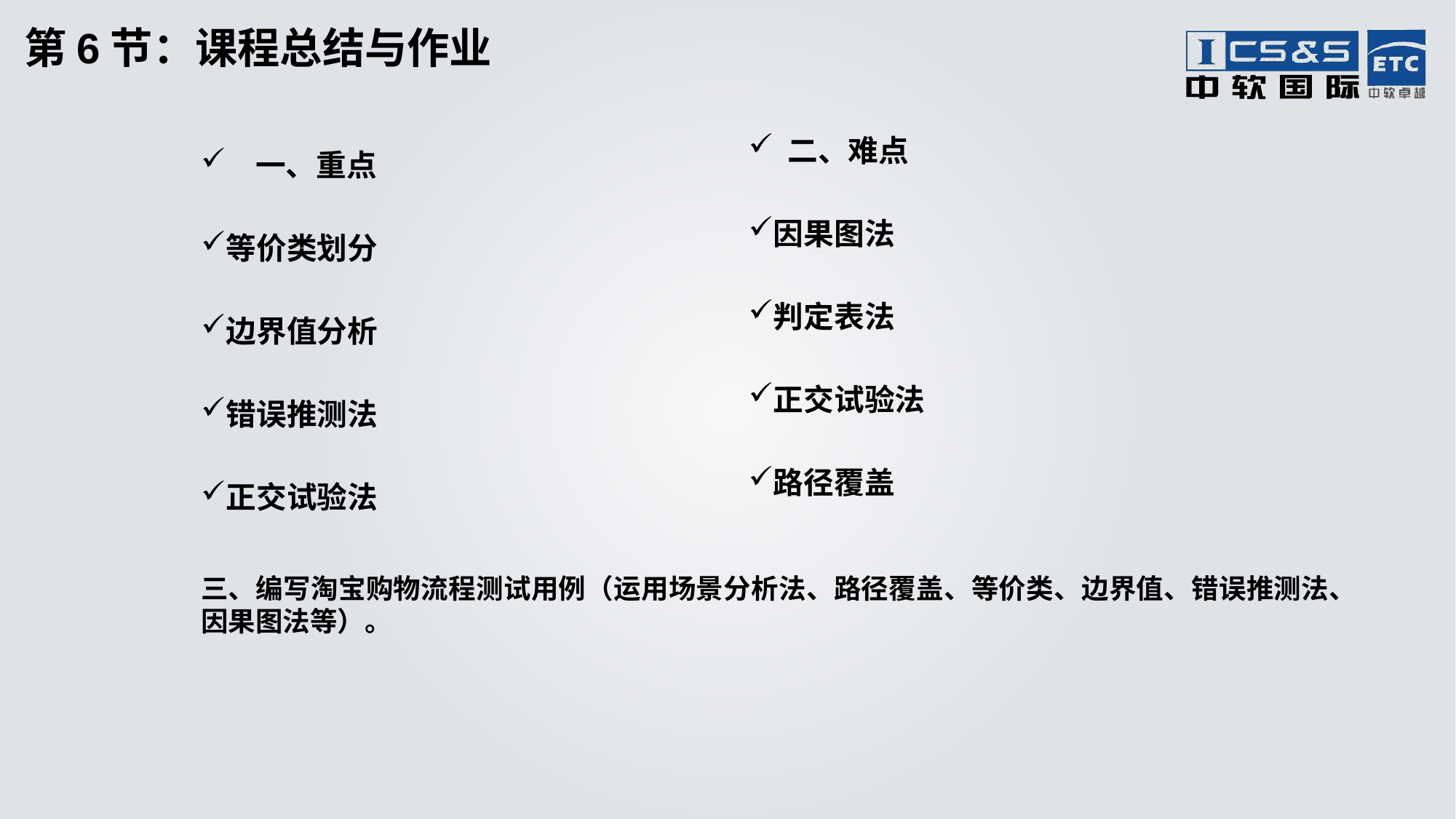

第6节：课程总结与作业
 二、难点
因果图法
判定表法
正交试验法
路径覆盖
一、重点
等价类划分
边界值分析
错误推测法
正交试验法
三、编写淘宝购物流程测试用例（运用场景分析法、路径覆盖、等价类、边界值、错误推测法、因果图法等）。